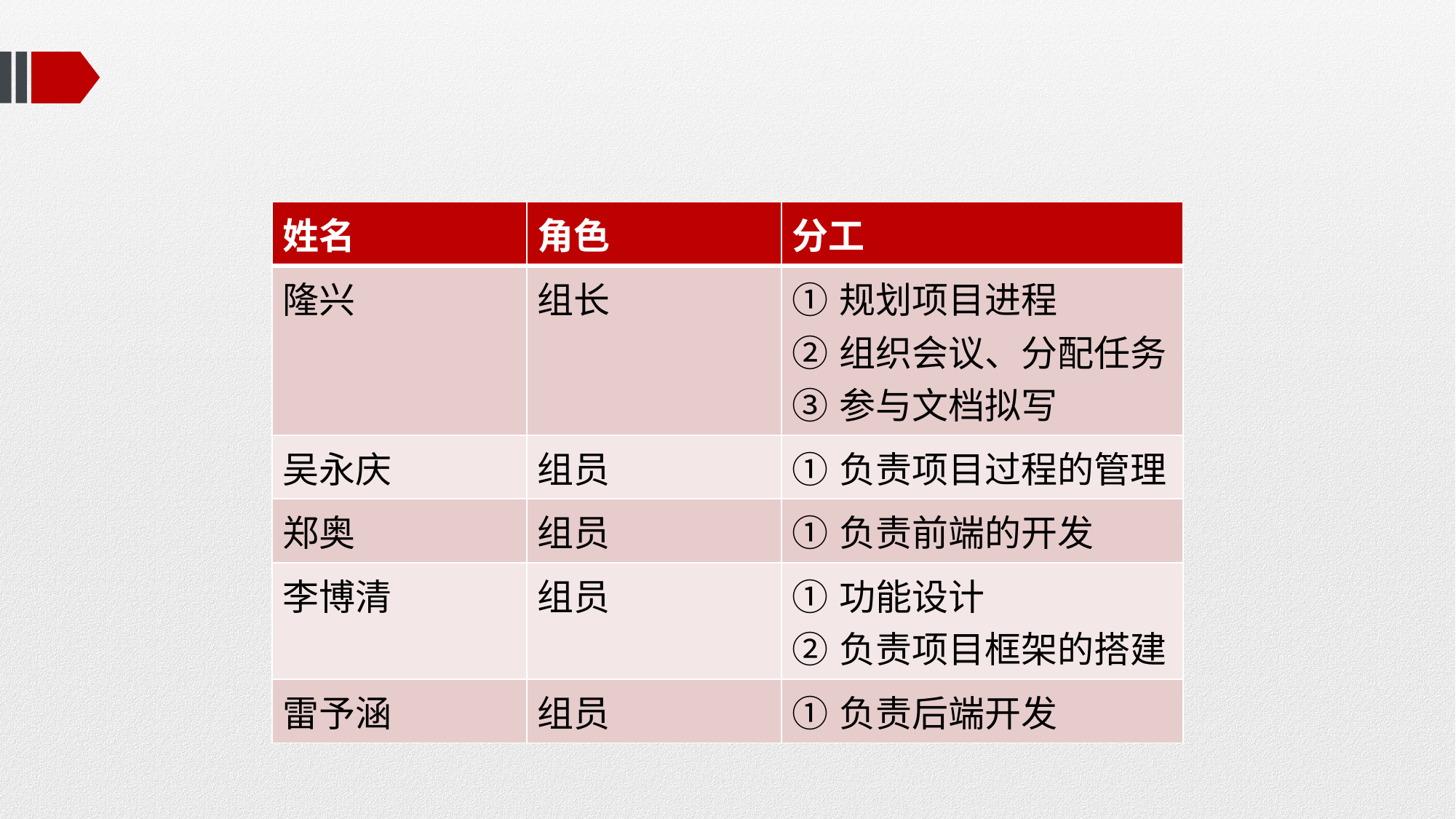

#
| 姓名 | 角色 | 分工 |
| --- | --- | --- |
| 隆兴 | 组长 | ①规划项目进程 ②组织会议、分配任务 ③参与文档拟写 |
| 吴永庆 | 组员 | ①负责项目过程的管理 |
| 郑奥 | 组员 | ①负责前端的开发 |
| 李博清 | 组员 | ①功能设计 ②负责项目框架的搭建 |
| 雷予涵 | 组员 | ①负责后端开发 |